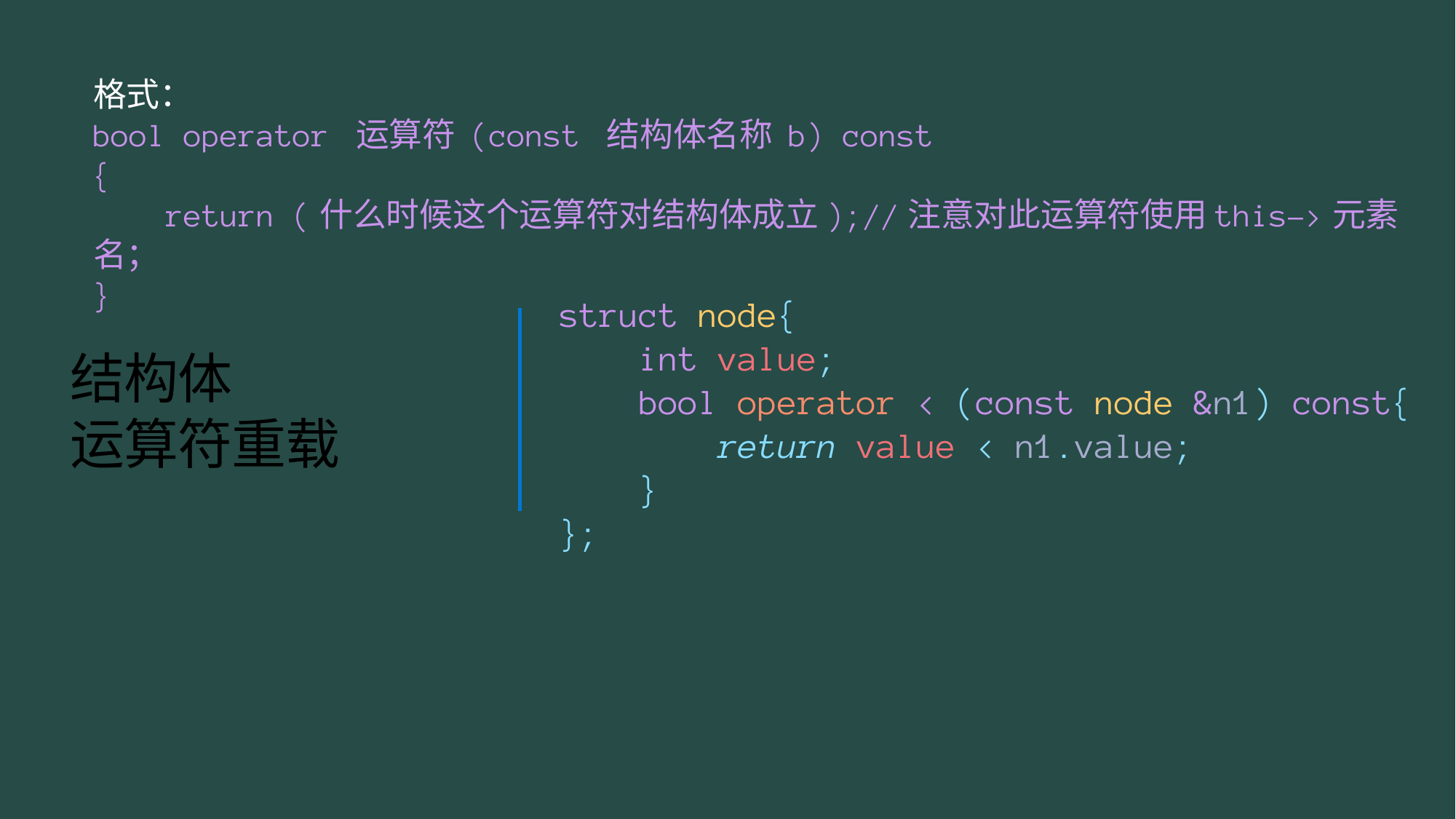

格式：
bool operator 运算符 (const 结构体名称 b) const
{
    return (什么时候这个运算符对结构体成立);//注意对此运算符使用this->元素名；
}

struct node{
    int value;
    bool operator < (const node &n1) const{
        return value < n1.value;
    }
};
# 结构体 运算符重载